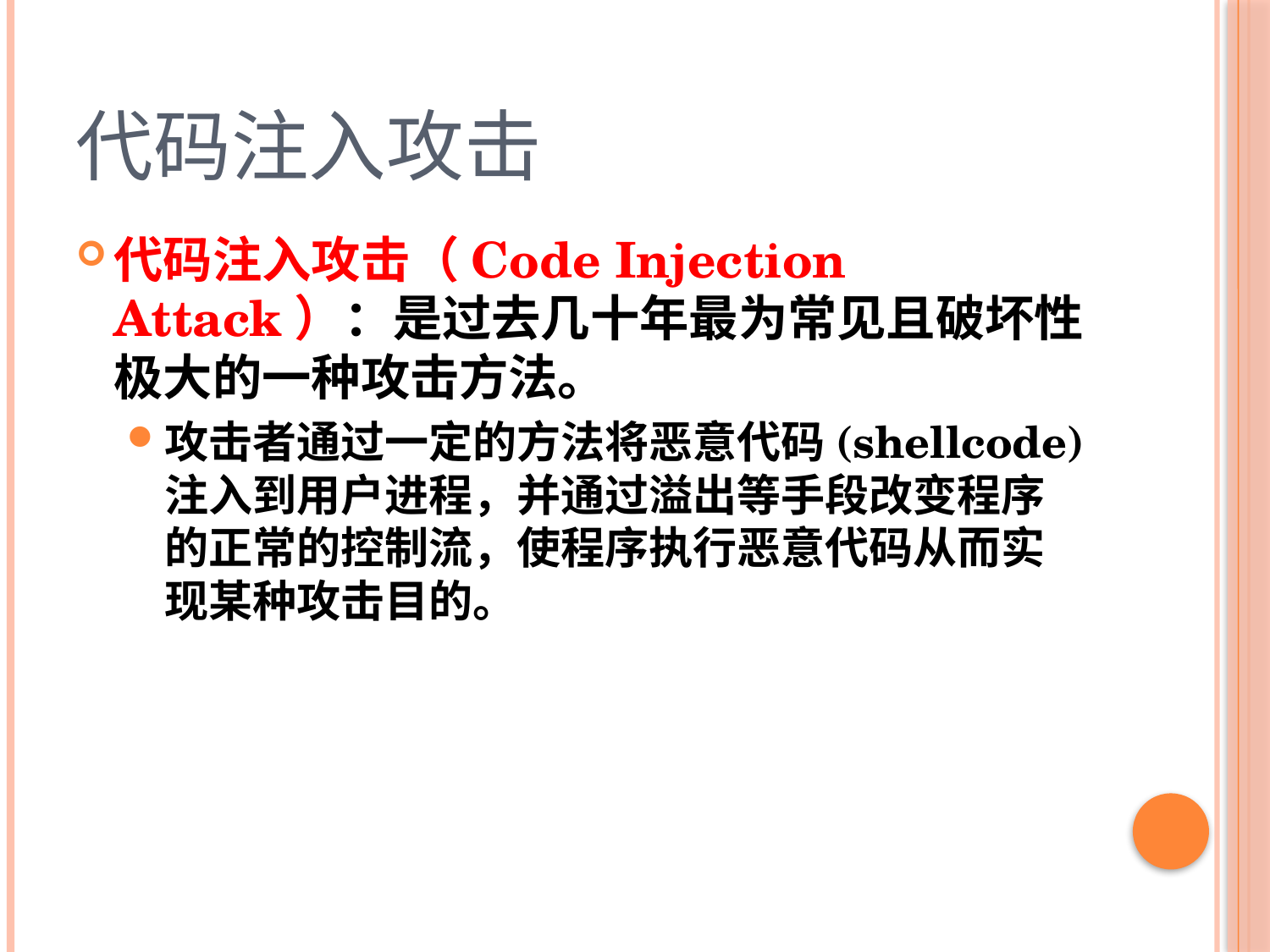

# 代码注入攻击
代码注入攻击（Code Injection Attack）：是过去几十年最为常见且破坏性极大的一种攻击方法。
攻击者通过一定的方法将恶意代码(shellcode)注入到用户进程，并通过溢出等手段改变程序的正常的控制流，使程序执行恶意代码从而实现某种攻击目的。